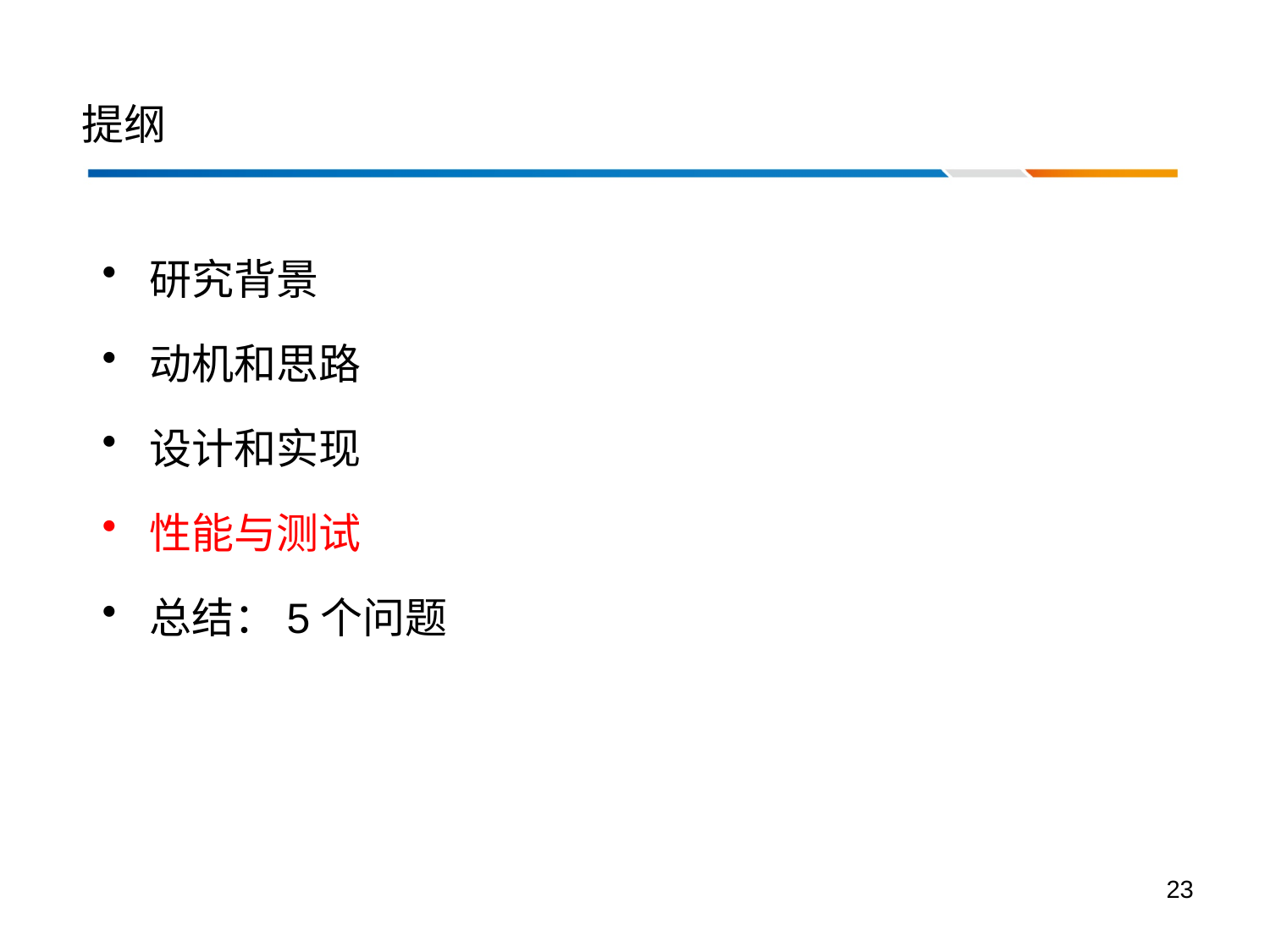

提纲
研究背景
动机和思路
设计和实现
性能与测试
总结：5个问题
23